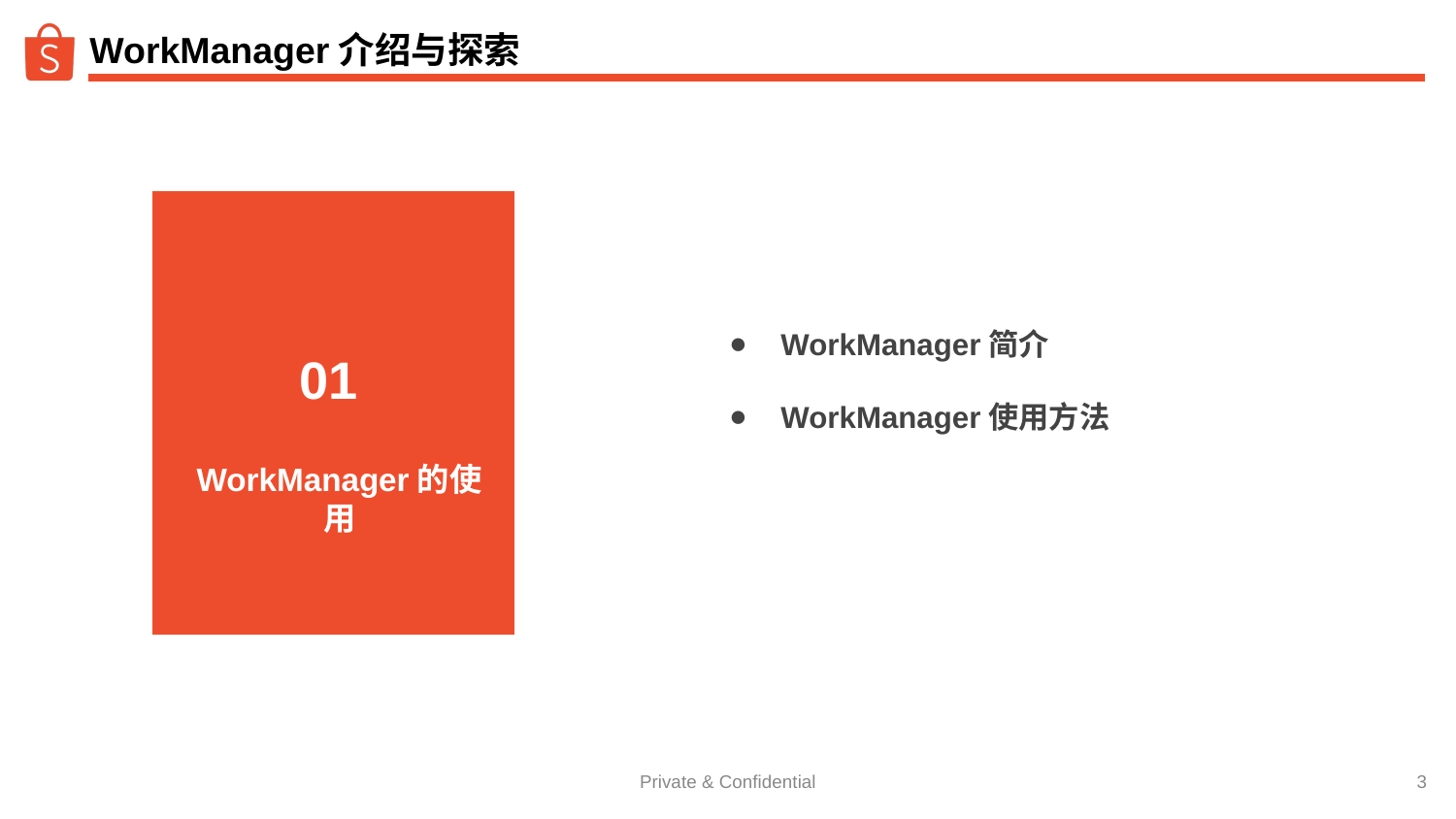

# WorkManager介绍与探索

WorkManager简介
WorkManager使用方法

 01

简介
WorkManager的使用
3